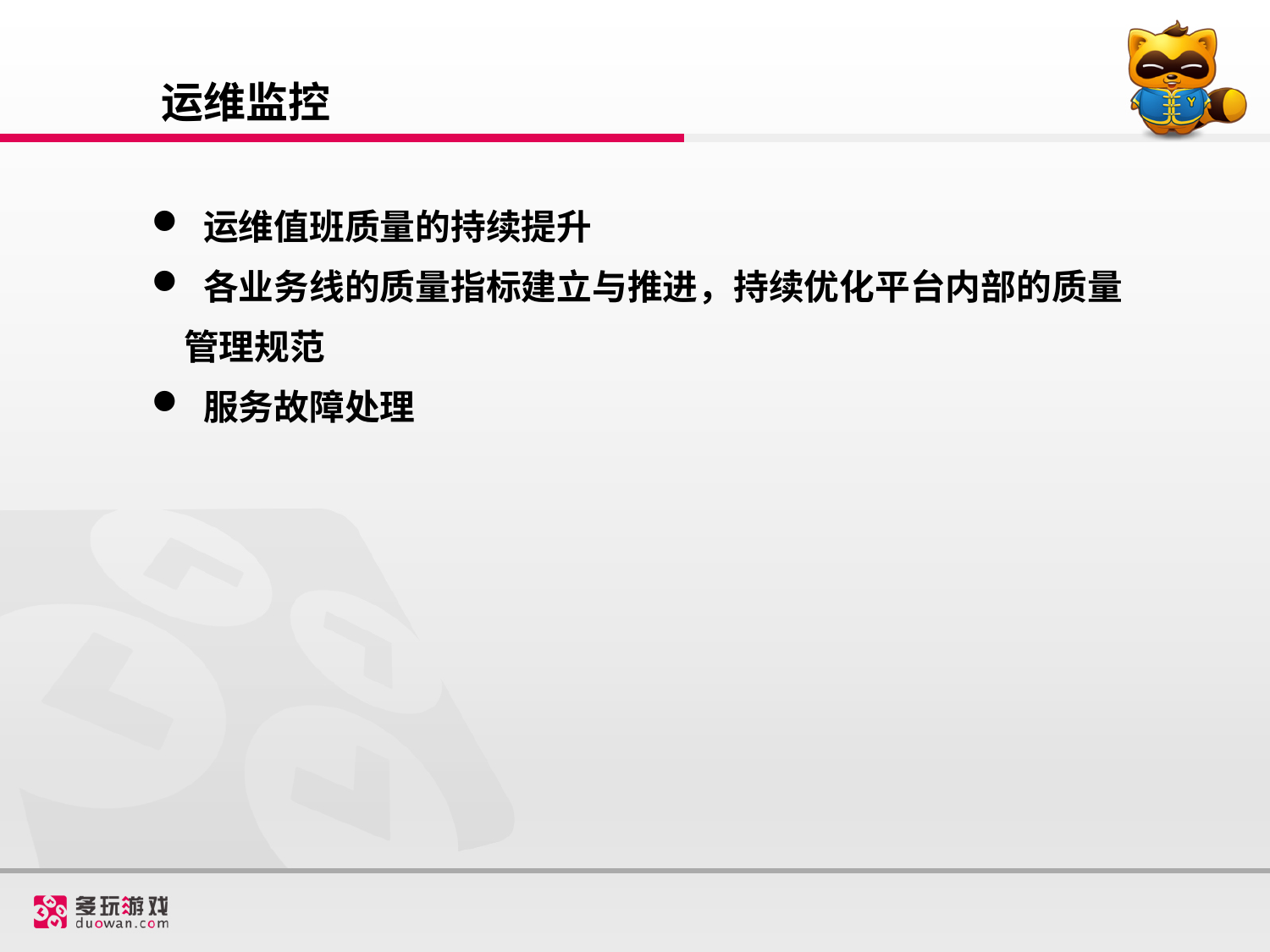

运维监控
 运维值班质量的持续提升
 各业务线的质量指标建立与推进，持续优化平台内部的质量
   管理规范
 服务故障处理